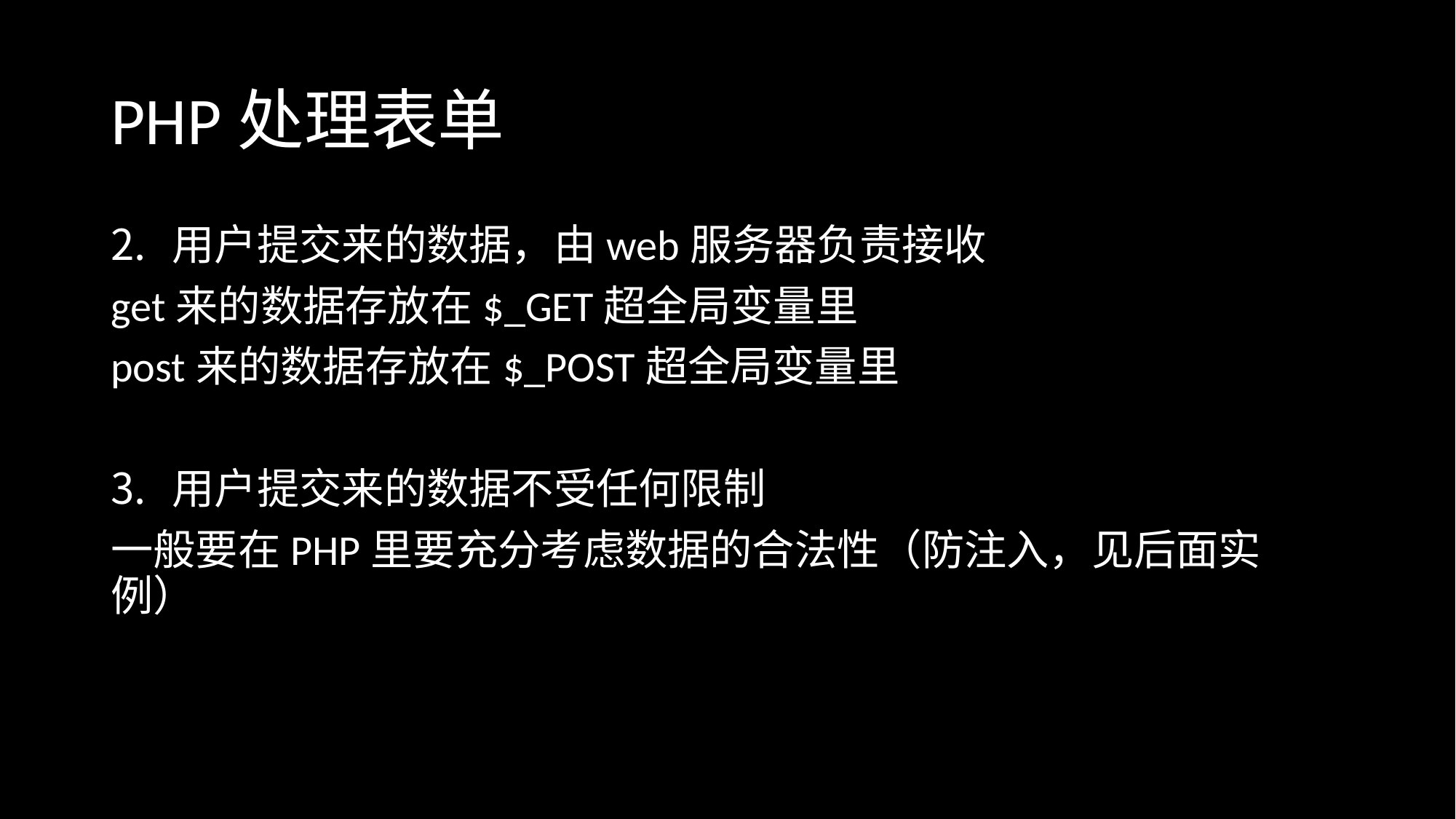

# PHP处理表单
用户提交来的数据，由web服务器负责接收
get来的数据存放在$_GET超全局变量里
post来的数据存放在$_POST超全局变量里

用户提交来的数据不受任何限制
一般要在PHP里要充分考虑数据的合法性（防注入，见后面实例）